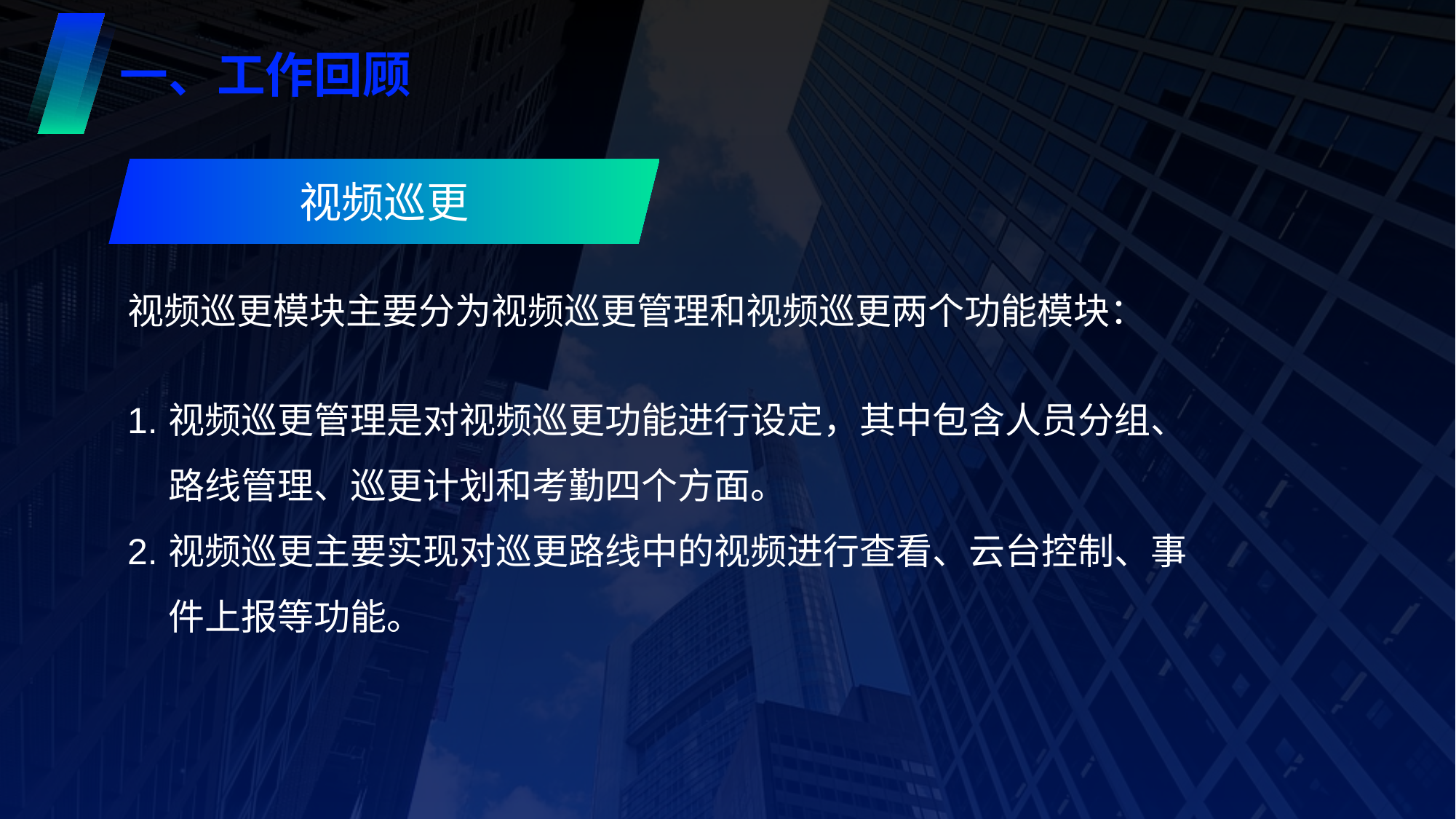

一、工作回顾
视频巡更
视频巡更模块主要分为视频巡更管理和视频巡更两个功能模块：

视频巡更管理是对视频巡更功能进行设定，其中包含人员分组、路线管理、巡更计划和考勤四个方面。
视频巡更主要实现对巡更路线中的视频进行查看、云台控制、事件上报等功能。